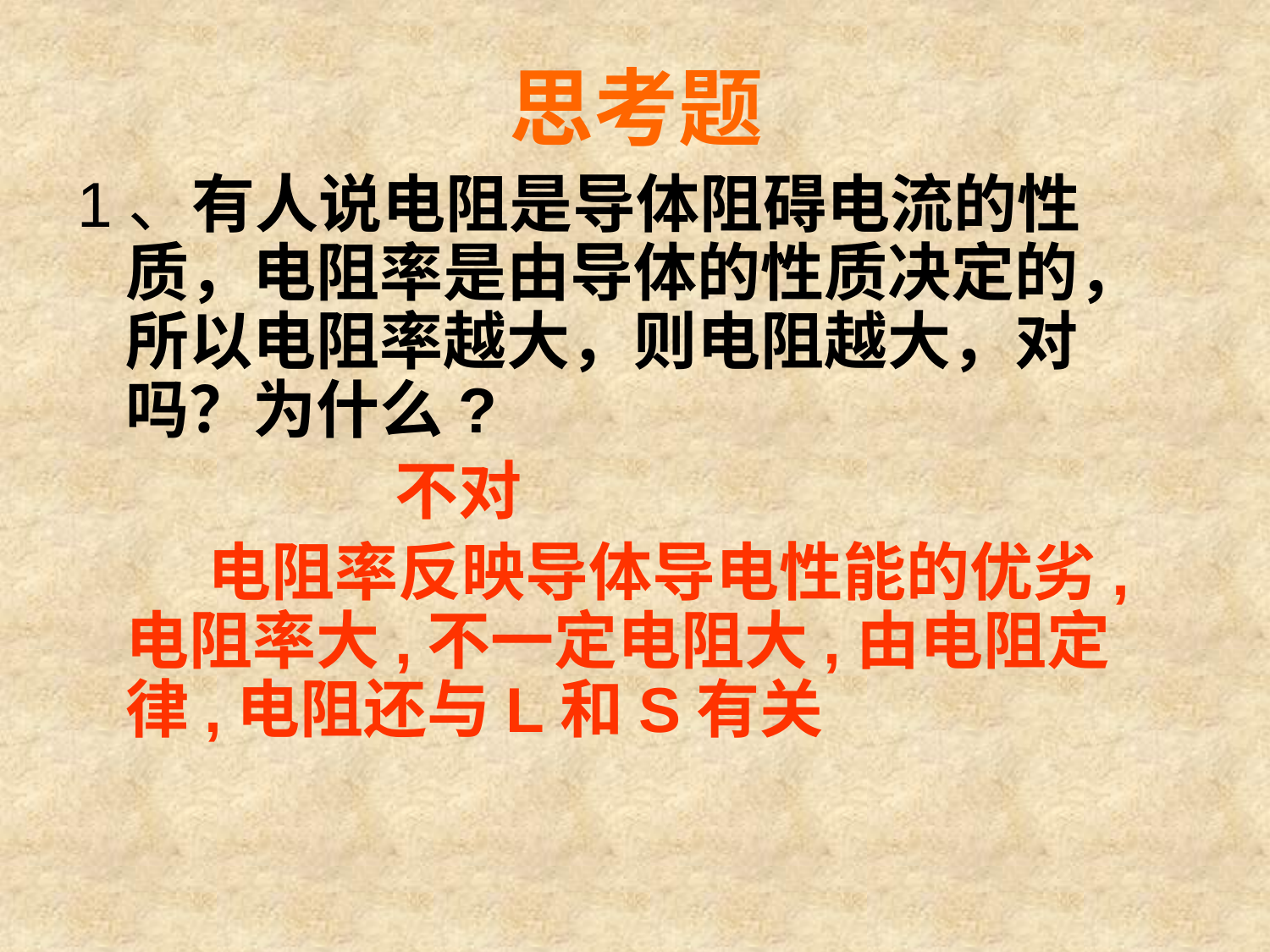

# 思考题
1、有人说电阻是导体阻碍电流的性质，电阻率是由导体的性质决定的，所以电阻率越大，则电阻越大，对吗？为什么?
                     不对
        电阻率反映导体导电性能的优劣,电阻率大,不一定电阻大,由电阻定律,电阻还与L和S有关